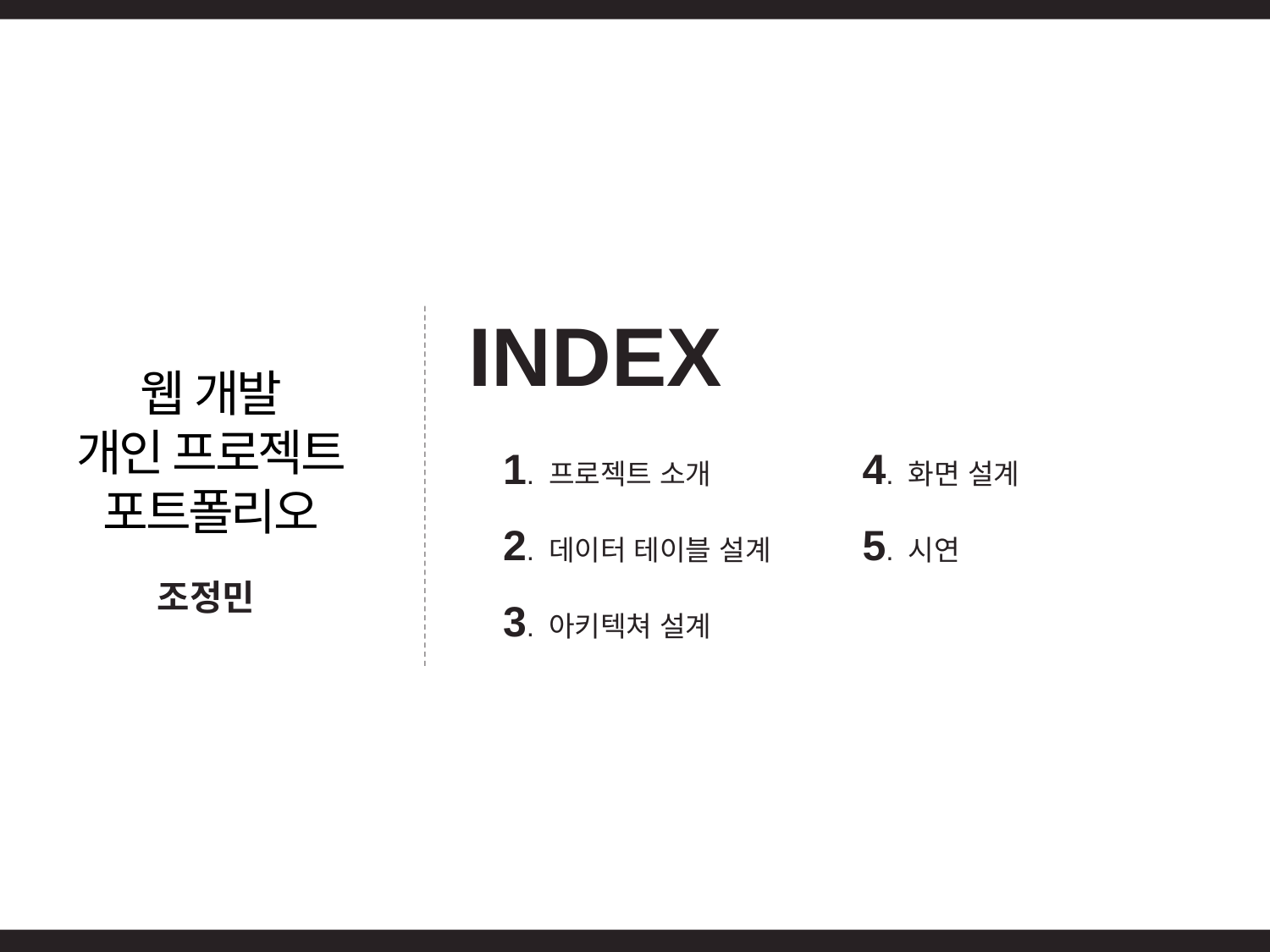

INDEX
웹 개발
개인 프로젝트
포트폴리오
1. 프로젝트 소개
2. 데이터 테이블 설계
3. 아키텍쳐 설계
4. 화면 설계
5. 시연
조정민